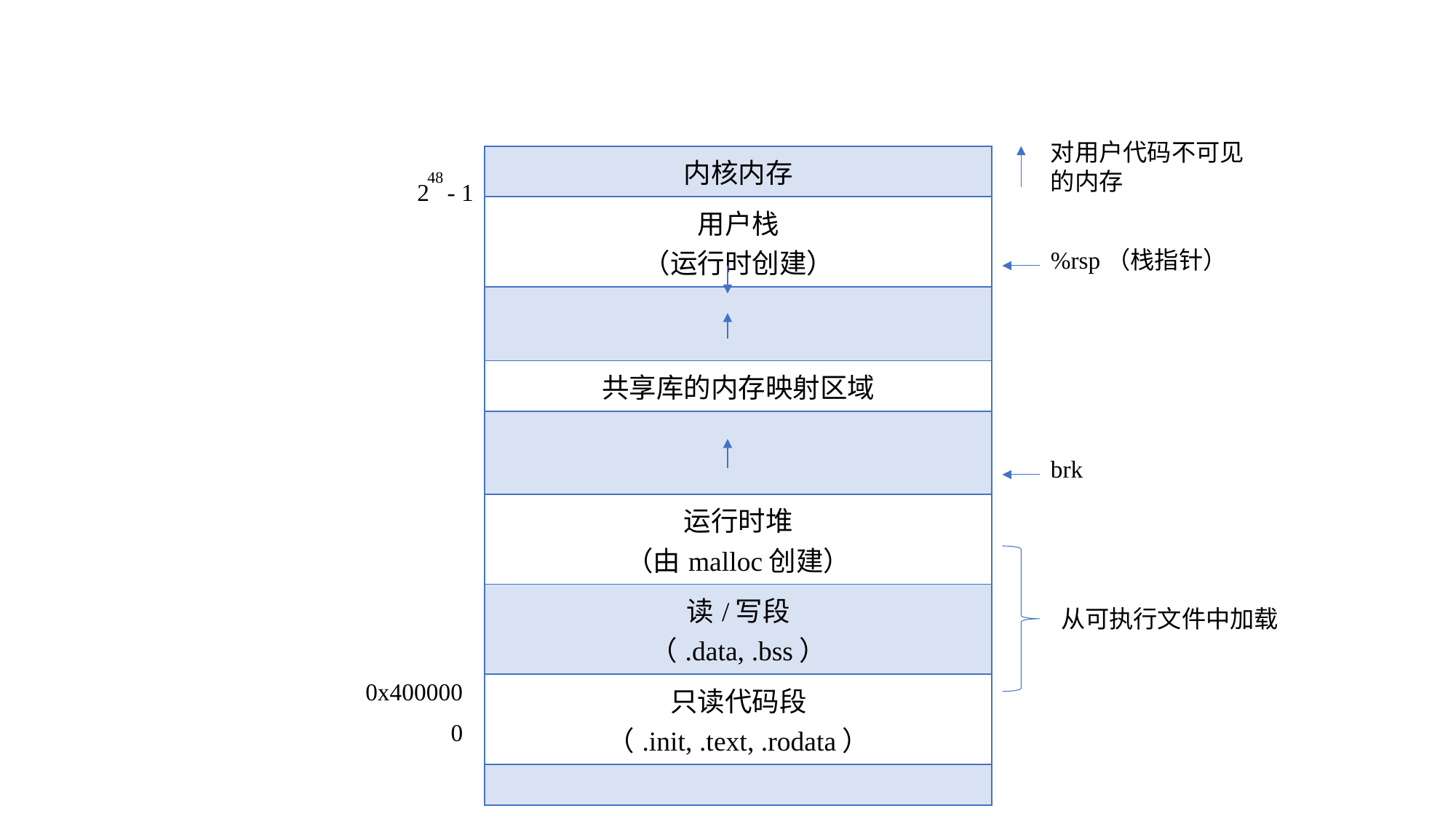

对用户代码不可见的内存
| 内核内存 |
| --- |
| 用户栈 （运行时创建） |
|  |
| 共享库的内存映射区域 |
|  |
| 运行时堆 （由malloc创建） |
| 读/写段 （.data, .bss） |
| 只读代码段 （.init, .text, .rodata） |
|  |
48
2   - 1
%rsp（栈指针）
brk

从可执行文件中加载
0x400000
0